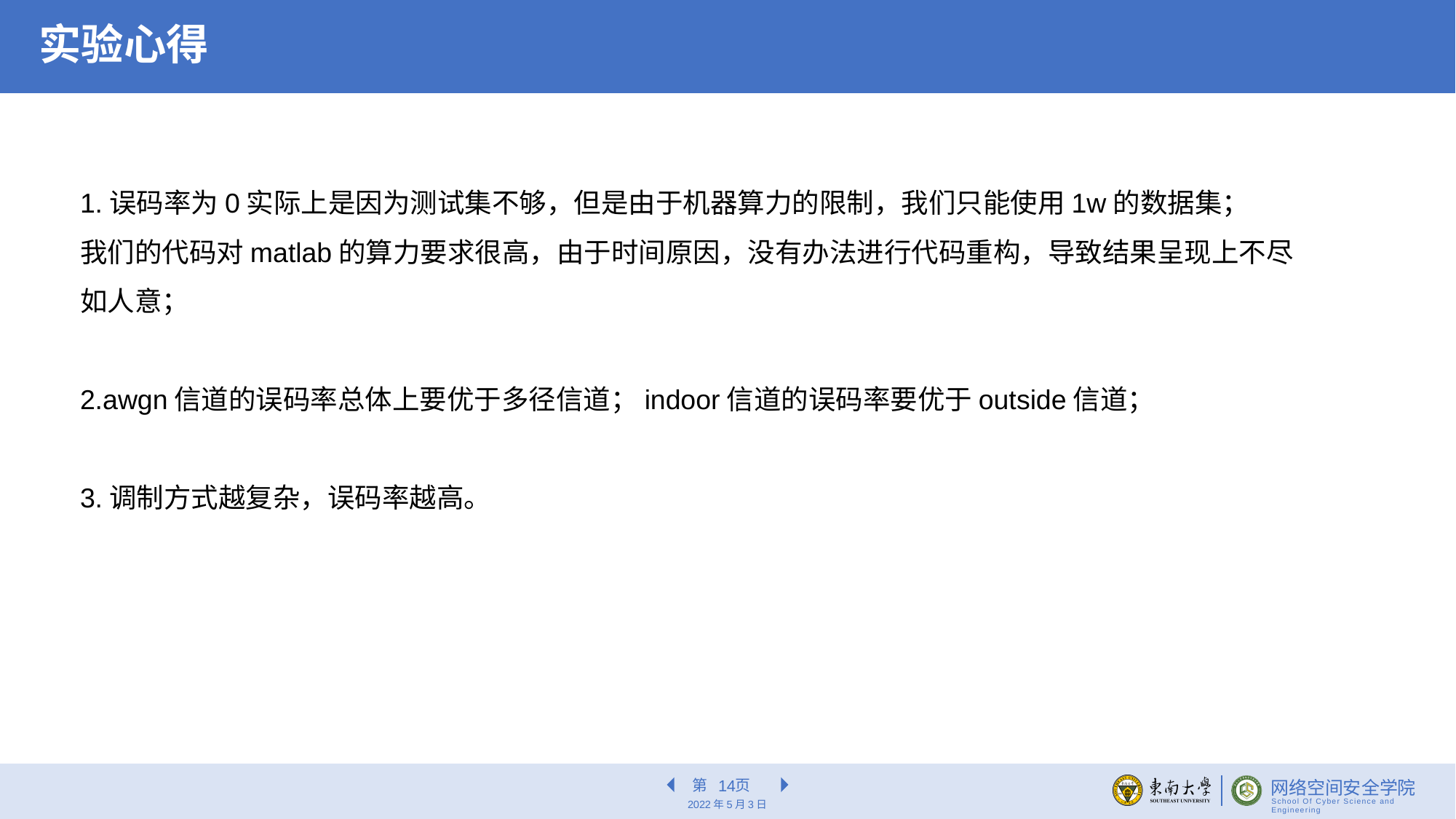

实验心得
1.误码率为0实际上是因为测试集不够，但是由于机器算力的限制，我们只能使用1w的数据集；
我们的代码对matlab的算力要求很高，由于时间原因，没有办法进行代码重构，导致结果呈现上不尽如人意；
2.awgn信道的误码率总体上要优于多径信道；indoor信道的误码率要优于outside信道；
3.调制方式越复杂，误码率越高。
14
2022年5月3日